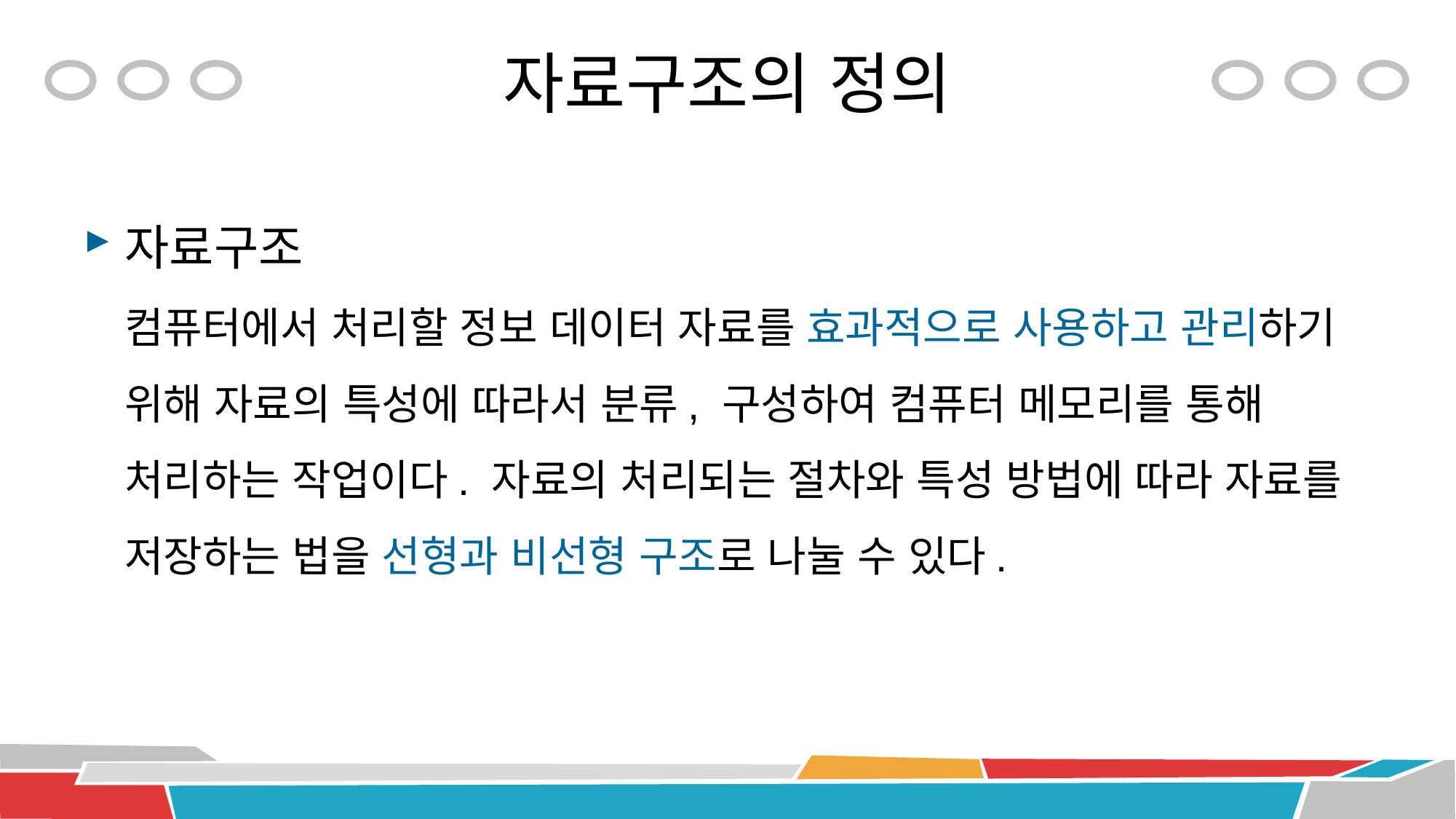

# 자료구조의 정의
자료구조
컴퓨터에서 처리할 정보 데이터 자료를 효과적으로 사용하고 관리하기 위해 자료의 특성에 따라서 분류, 구성하여 컴퓨터 메모리를 통해 처리하는 작업이다. 자료의 처리되는 절차와 특성 방법에 따라 자료를 저장하는 법을 선형과 비선형 구조로 나눌 수 있다.